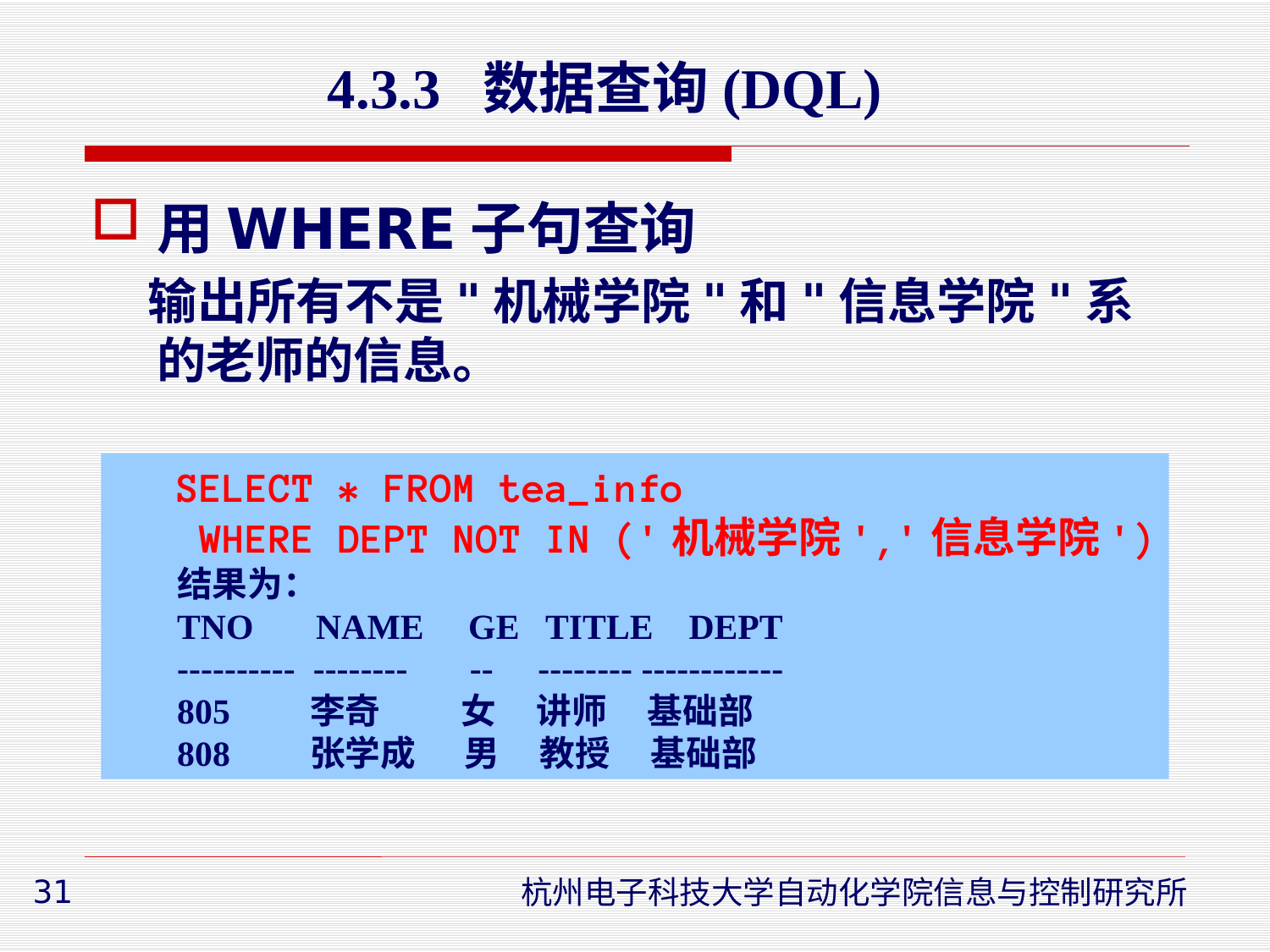

4.3.3  数据查询(DQL)
用WHERE子句查询
    输出所有不是"机械学院"和"信息学院"系的老师的信息。
SELECT * FROM tea_info
 WHERE DEPT NOT IN ('机械学院','信息学院')
结果为：
TNO       NAME     GE   TITLE    DEPT
----------  --------       --     -------- ------------
805        李奇          女     讲师     基础部
808        张学成      男     教授     基础部